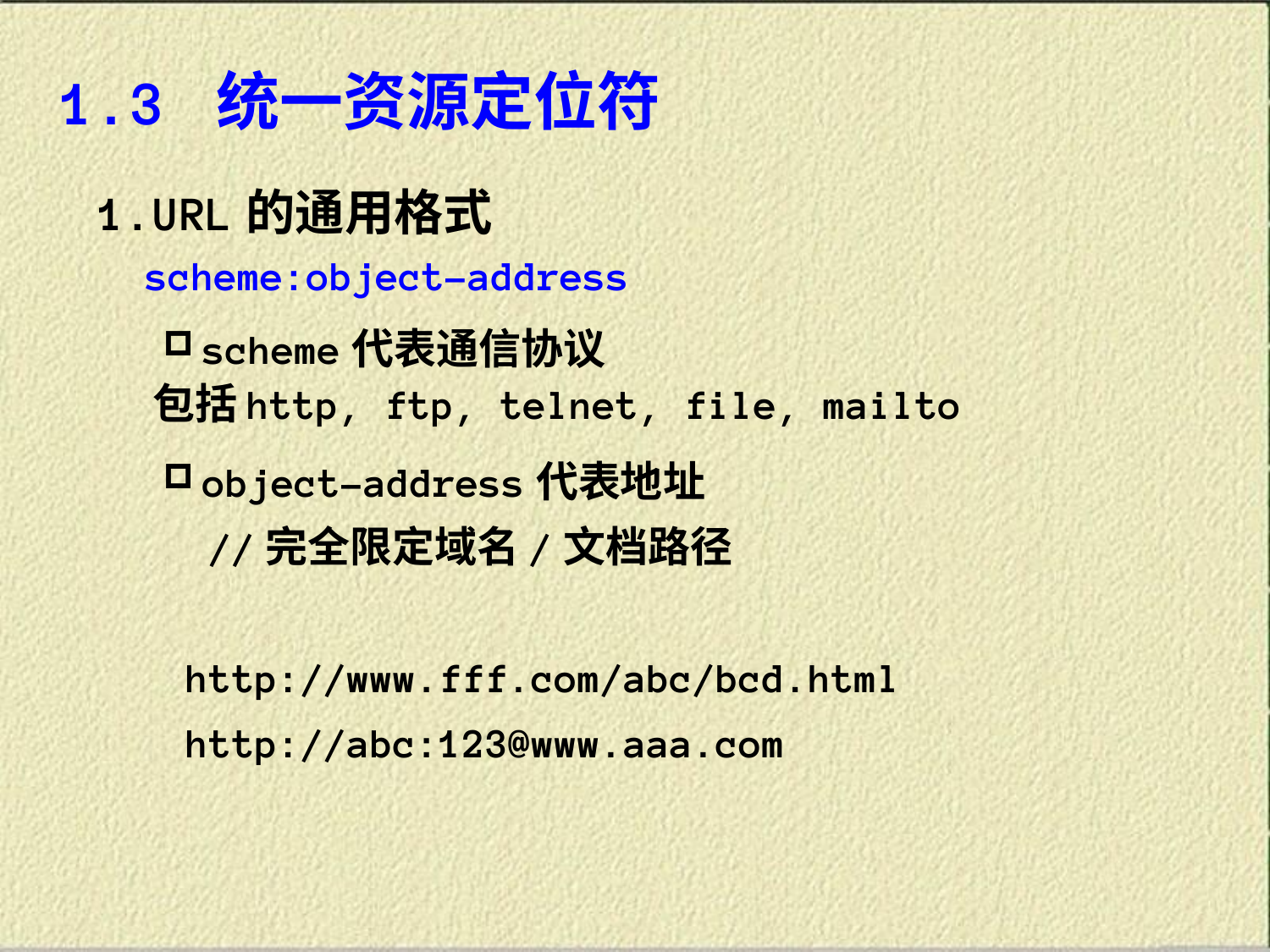

1.3 统一资源定位符
1.URL的通用格式
  scheme:object-address
scheme代表通信协议
     包括http, ftp, telnet, file, mailto
object-address代表地址
  //完全限定域名/文档路径

 http://www.fff.com/abc/bcd.html
 http://abc:123@www.aaa.com